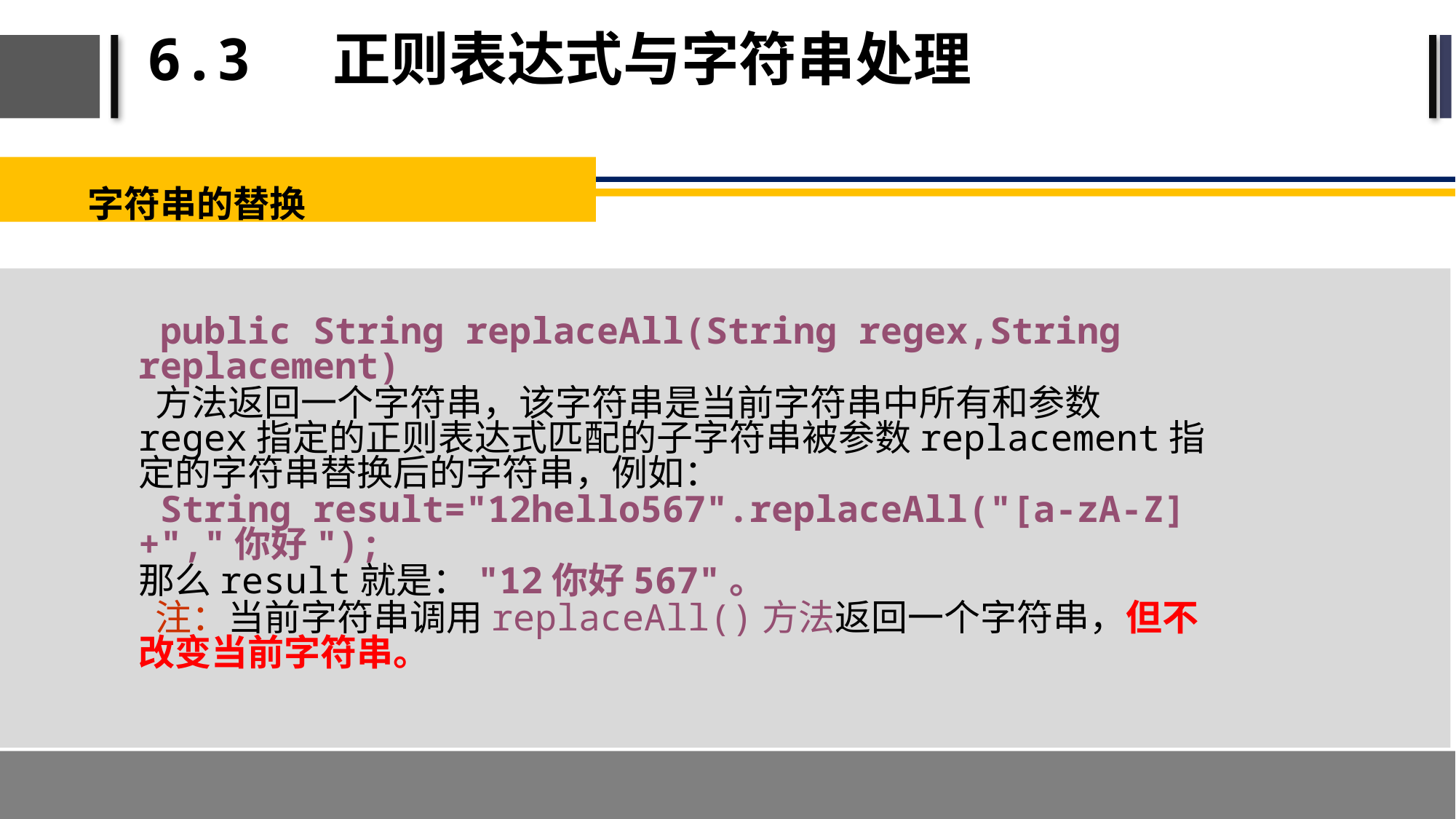

# 6.3  正则表达式与字符串处理
字符串的替换

 public String replaceAll(String regex,String replacement)
 方法返回一个字符串，该字符串是当前字符串中所有和参数regex指定的正则表达式匹配的子字符串被参数replacement指定的字符串替换后的字符串，例如：
 String result="12hello567".replaceAll("[a-zA-Z]+","你好");
那么result就是："12你好567"。
 注：当前字符串调用replaceAll()方法返回一个字符串，但不改变当前字符串。